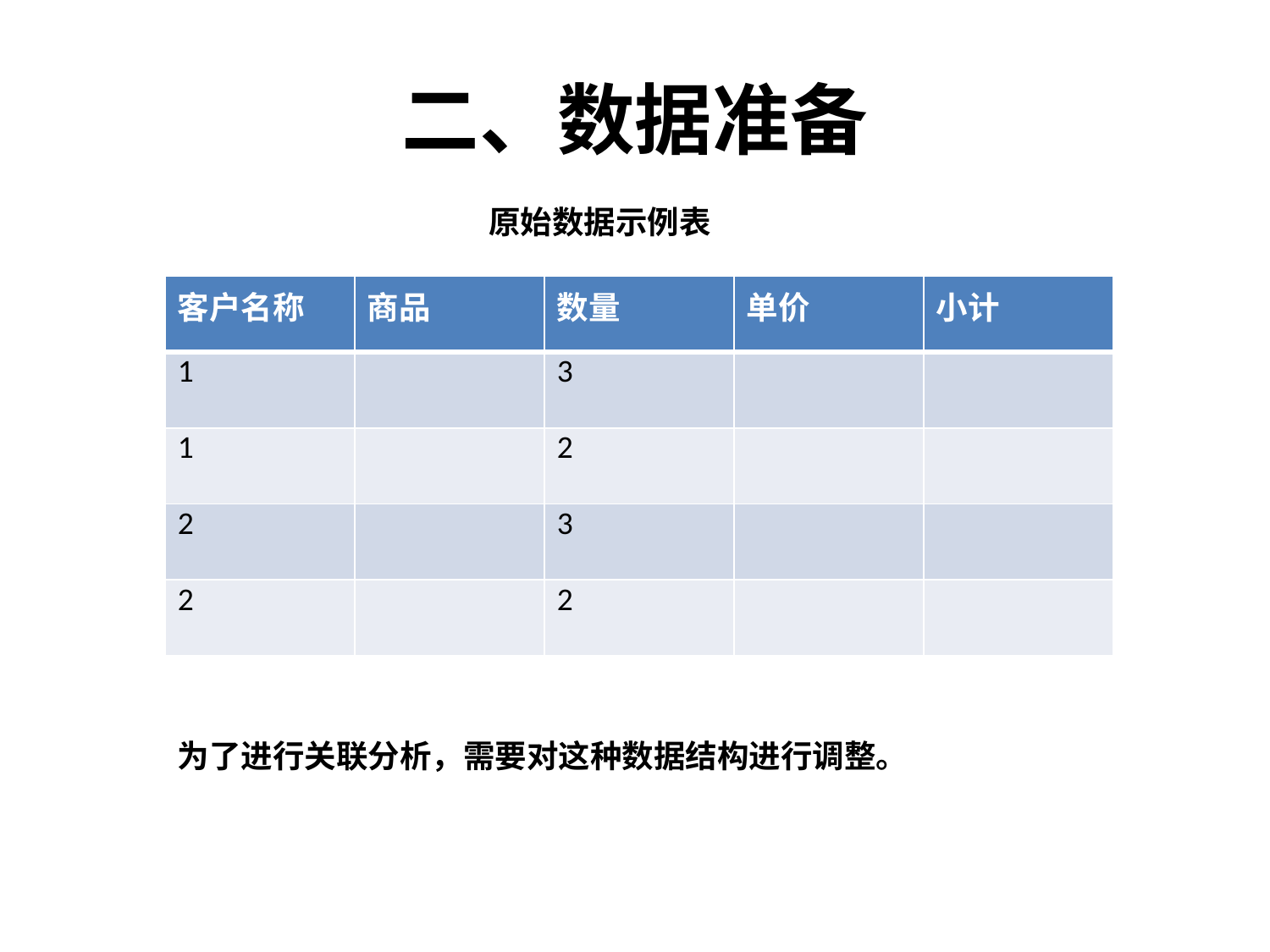

# 二、数据准备
原始数据示例表
| 客户名称 | 商品 | 数量 | 单价 | 小计 |
| --- | --- | --- | --- | --- |
| 1 |  | 3 |  |  |
| 1 |  | 2 |  |  |
| 2 |  | 3 |  |  |
| 2 |  | 2 |  |  |
为了进行关联分析，需要对这种数据结构进行调整。